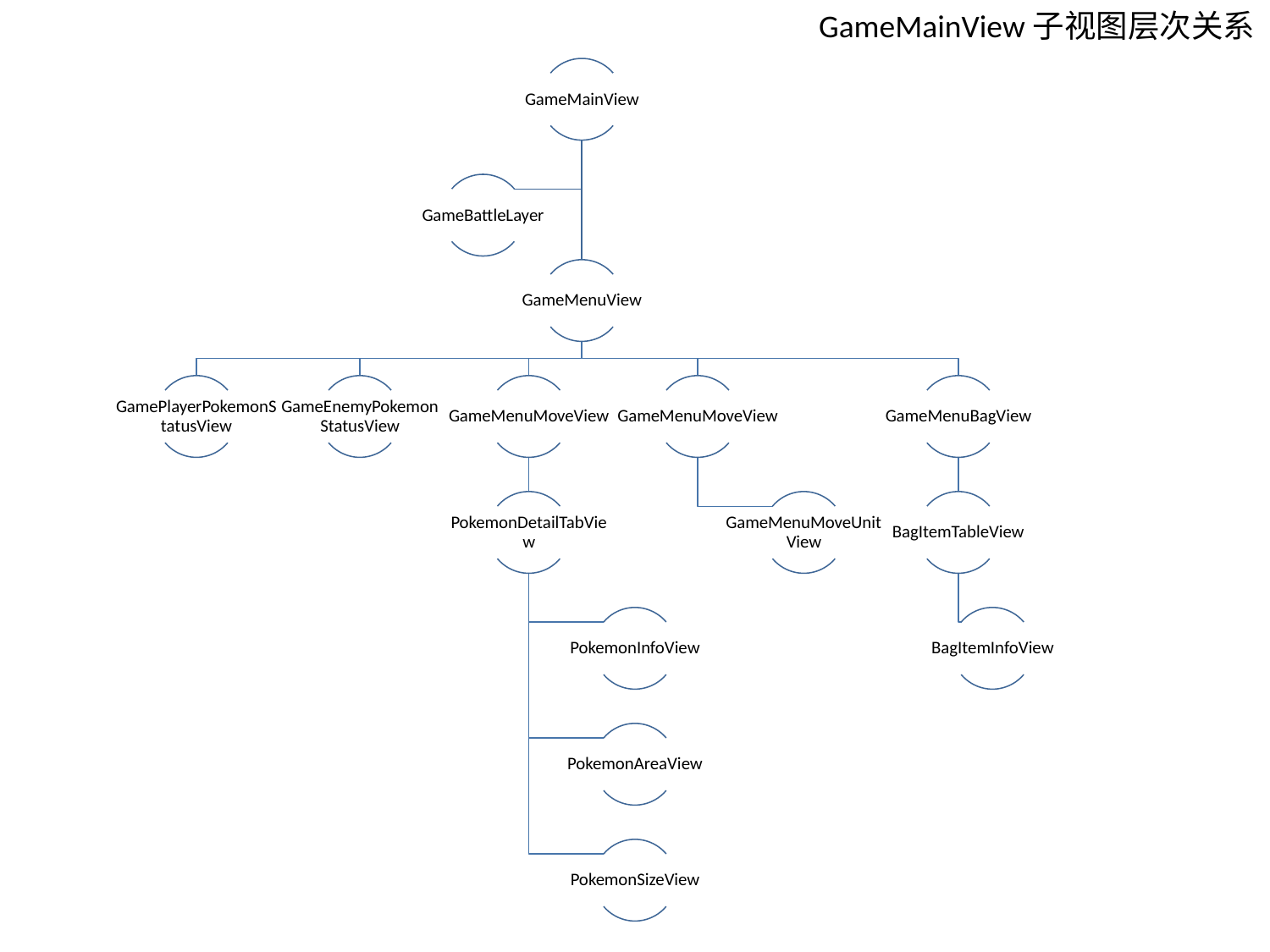

GameMainView子视图层次关系
GameMainView
GameMenuView
GamePlayerPokemonStatusView
GameEnemyPokemonStatusView
GameMenuMoveView
PokemonDetailTabView
PokemonInfoView
PokemonAreaView
PokemonSizeView
GameMenuMoveView
GameMenuMoveUnitView
GameMenuBagView
BagItemTableView
BagItemInfoView
GameBattleLayer